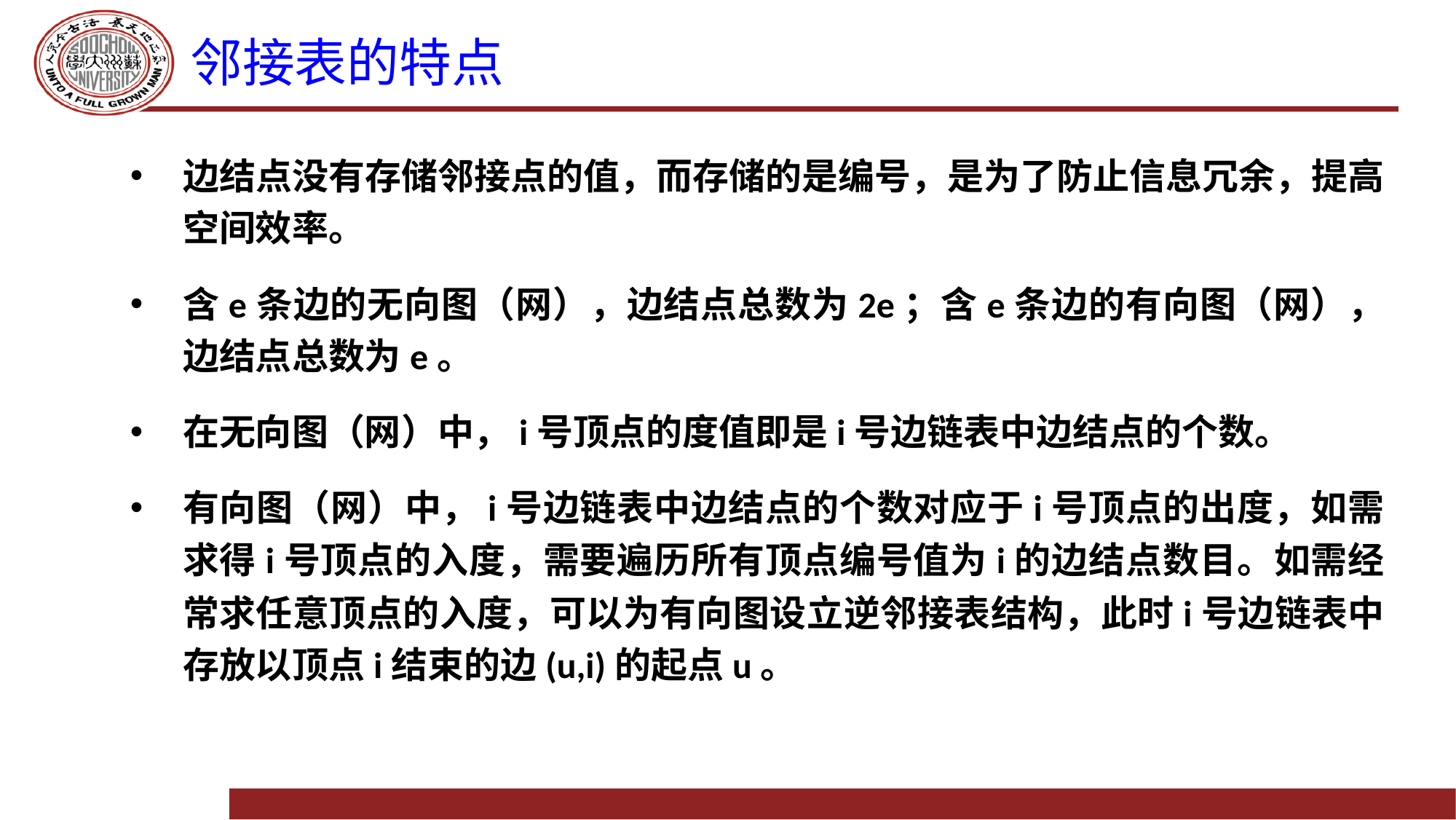

# 邻接表的特点
边结点没有存储邻接点的值，而存储的是编号，是为了防止信息冗余，提高空间效率。
含e条边的无向图（网），边结点总数为2e；含e条边的有向图（网），边结点总数为e。
在无向图（网）中，i号顶点的度值即是i号边链表中边结点的个数。
有向图（网）中，i号边链表中边结点的个数对应于i号顶点的出度，如需求得i号顶点的入度，需要遍历所有顶点编号值为i的边结点数目。如需经常求任意顶点的入度，可以为有向图设立逆邻接表结构，此时i号边链表中存放以顶点i结束的边(u,i)的起点u。